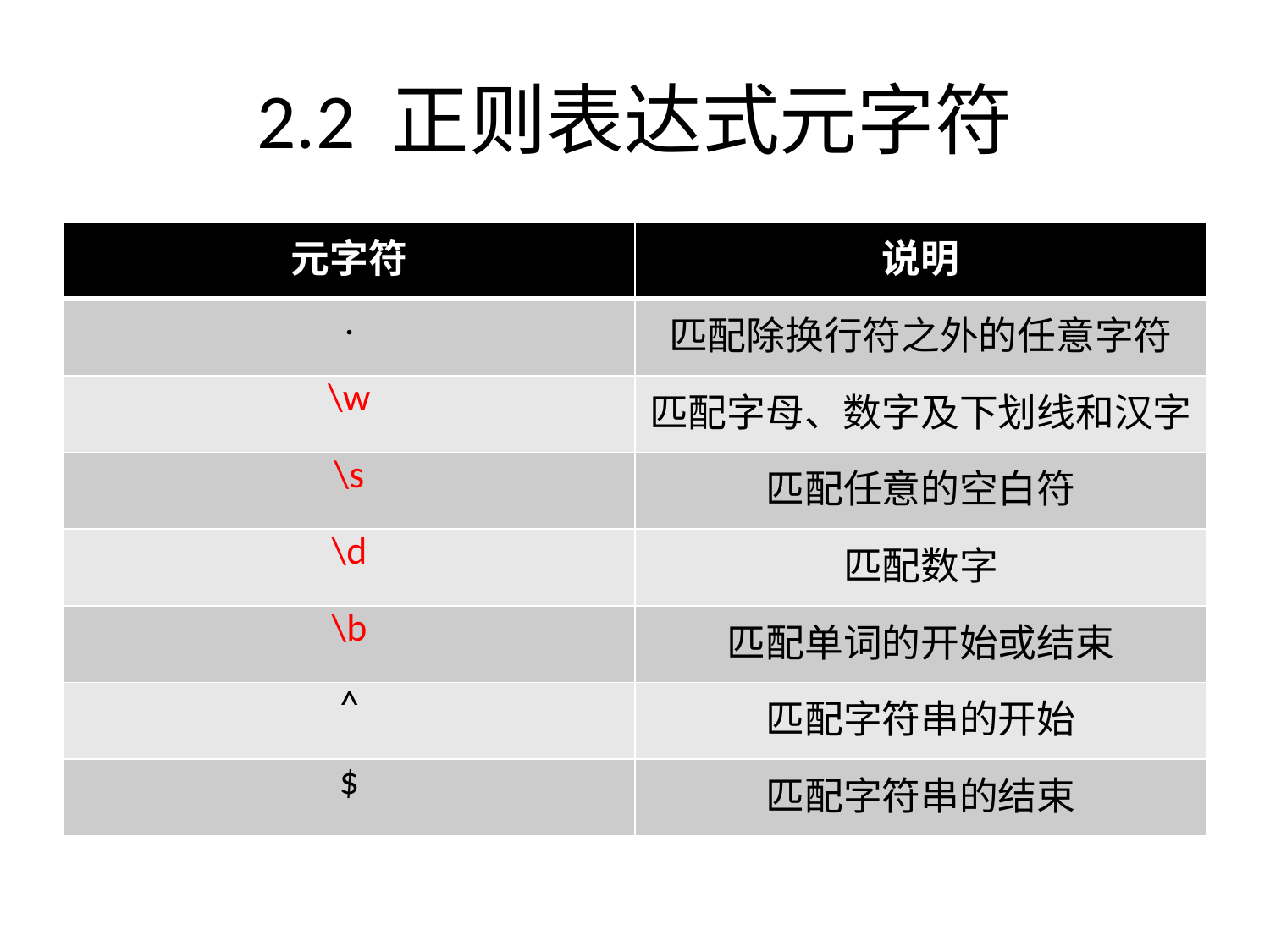

# 2.2 正则表达式元字符
| 元字符 | 说明 |
| --- | --- |
| . | 匹配除换行符之外的任意字符 |
| \w | 匹配字母、数字及下划线和汉字 |
| \s | 匹配任意的空白符 |
| \d | 匹配数字 |
| \b | 匹配单词的开始或结束 |
| ^ | 匹配字符串的开始 |
| $ | 匹配字符串的结束 |